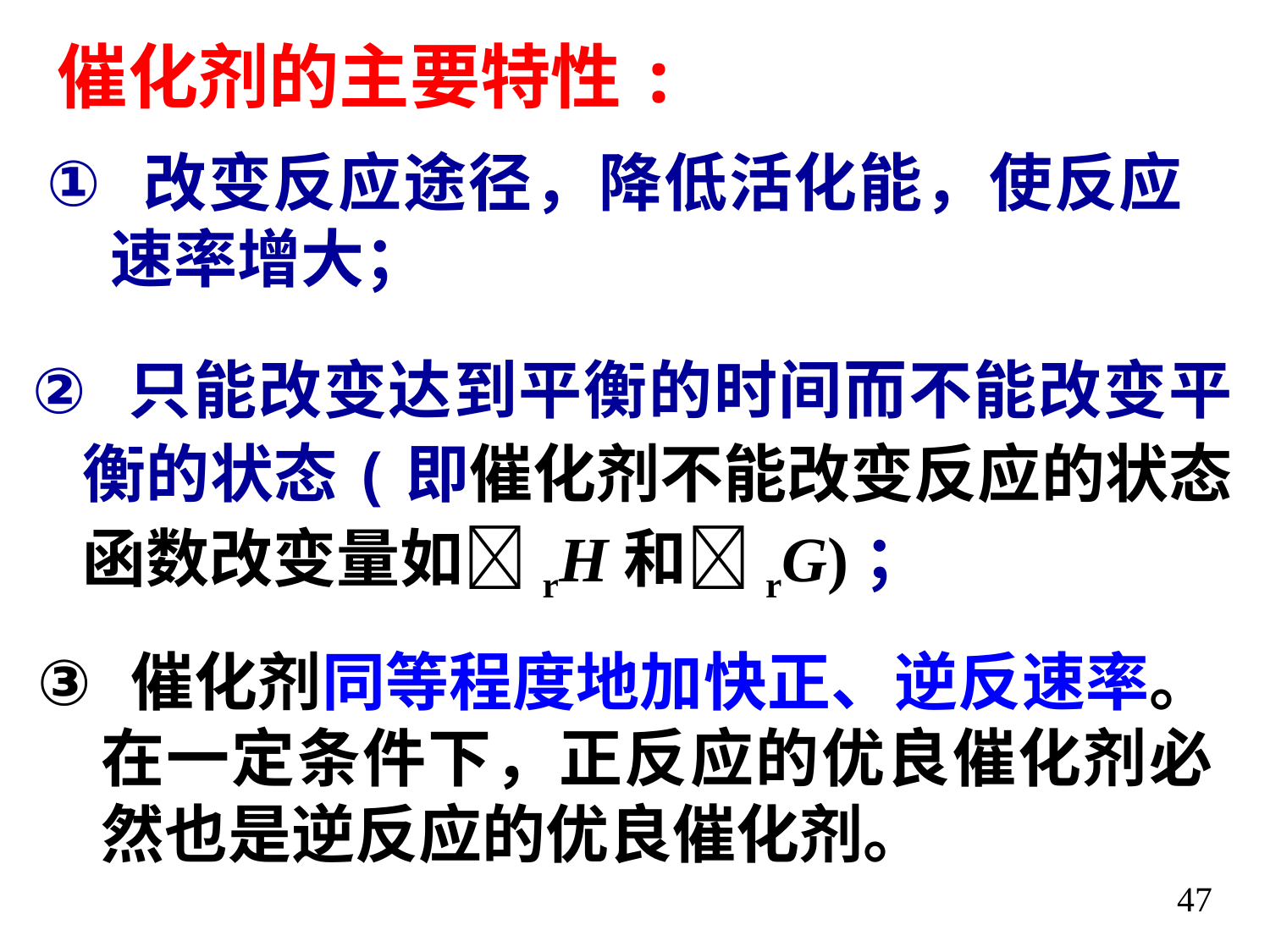

催化剂的主要特性:
 改变反应途径，降低活化能，使反应速率增大；
 只能改变达到平衡的时间而不能改变平衡的状态(即催化剂不能改变反应的状态函数改变量如ΔrH和ΔrG)；
 催化剂同等程度地加快正、逆反速率。在一定条件下，正反应的优良催化剂必然也是逆反应的优良催化剂。